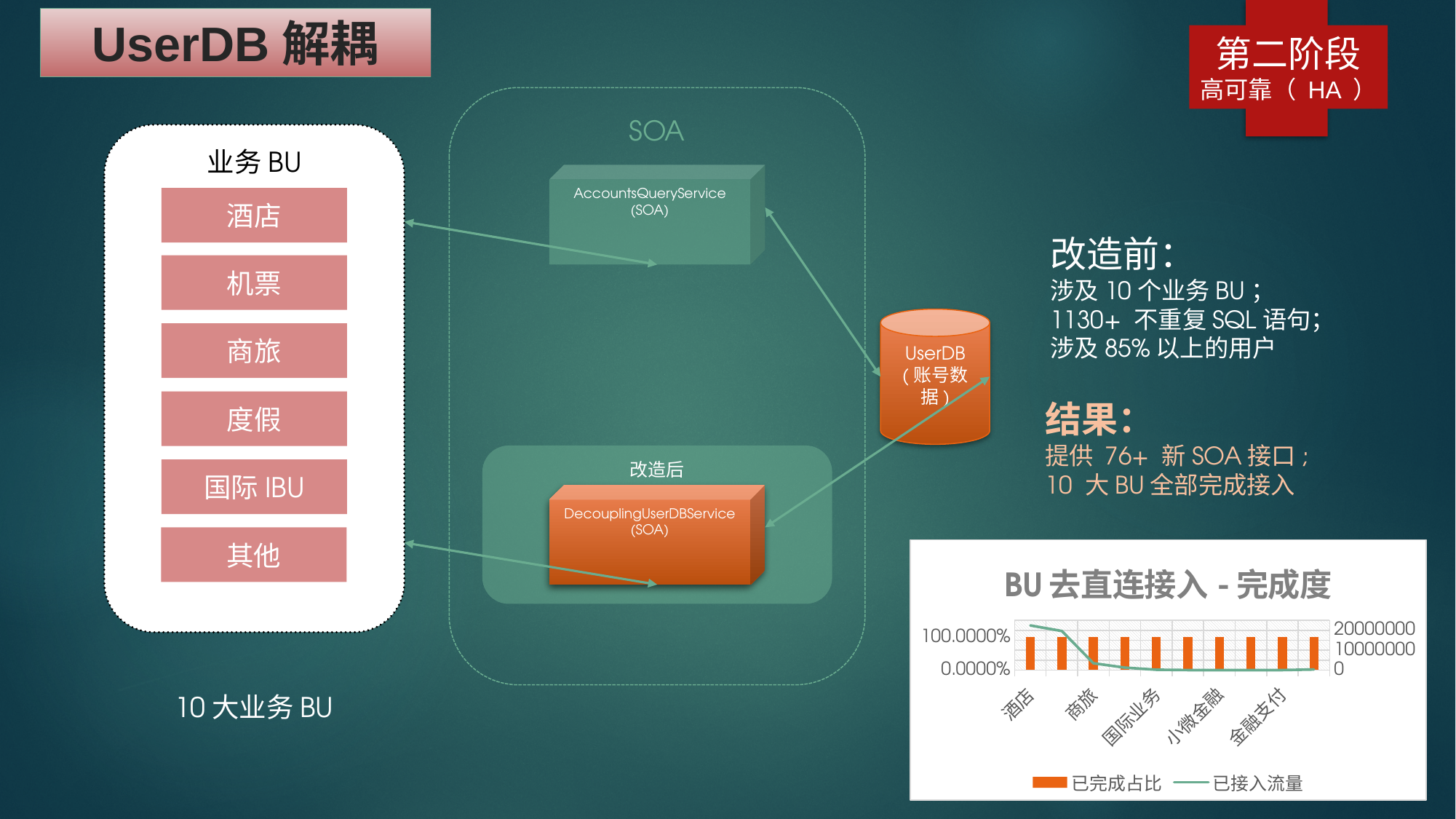

UserDB解耦
第二阶段
高可靠（ HA ）
SOA
业务BU
AccountsQueryService
(SOA)
酒店
改造前：
涉及10个业务BU；
1130+ 不重复SQL语句；
涉及85%以上的用户
机票
UserDB
(账号数据)
商旅
结果：
提供 76+ 新SOA接口;
10 大BU全部完成接入
度假
改造后
国际IBU
DecouplingUserDBService
(SOA)
其他

### Chart: BU去直连接入-完成度

| Category | 已完成占比 | 已接入流量 |
|---|---|---|
| 酒店 | 1.0 | 22458883.0 |
| 机票 | 1.0 | 19662722.0 |
| 商旅 | 1.0 | 3443456.0 |
| 度假 | 1.0 | 1257853.0 |
| 国际业务 | 1.0 | 210955.0 |
| 营销 | 1.0 | 14993.0 |
| 小微金融 | 1.0 | 2.0 |
| 网站运营 | 1.0 | 109.0 |
| 金融支付 | 1.0 | 1.0 |
| 火车票 | 1.0 | 341314.0 |
10大业务BU